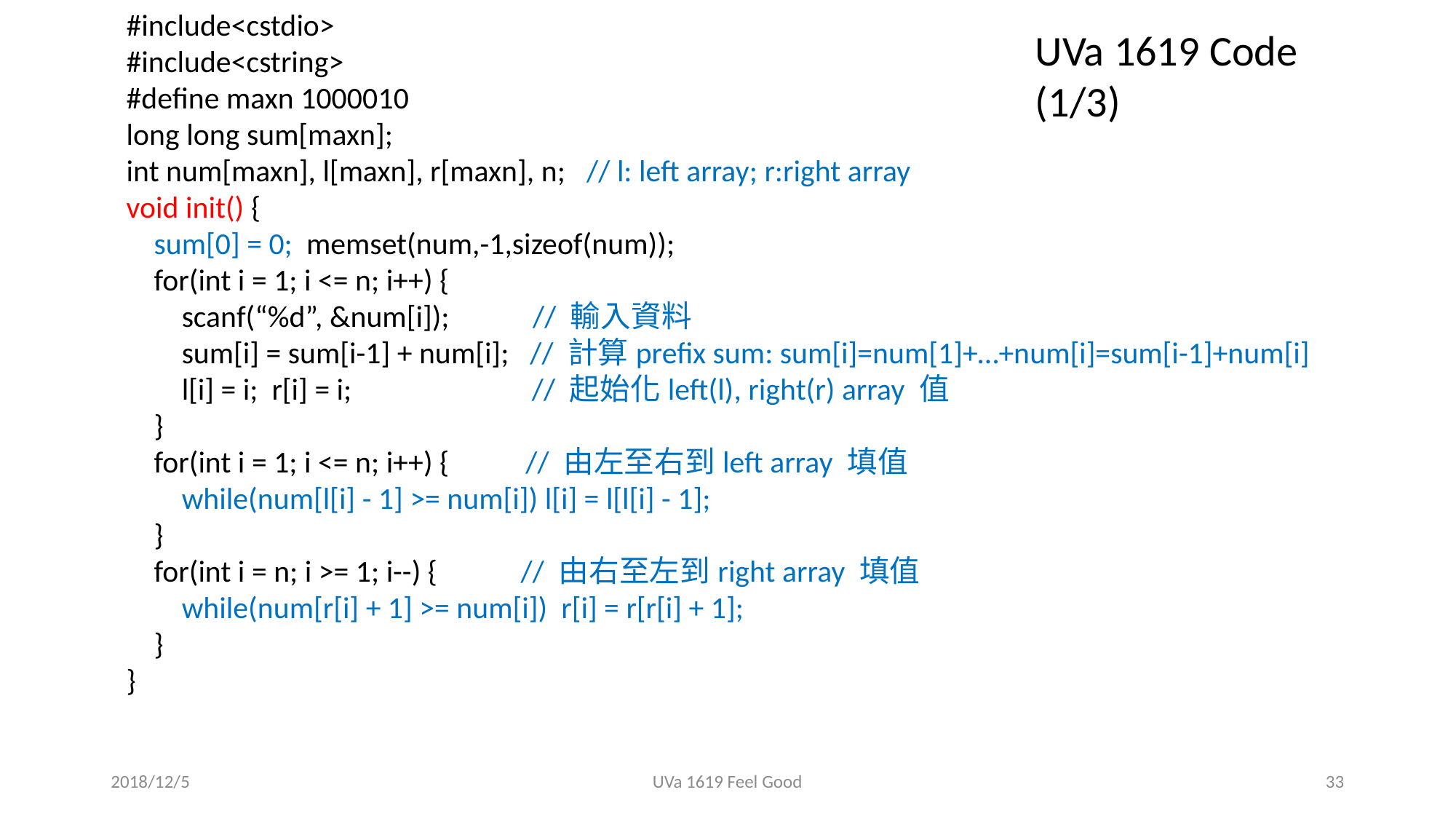

#include<cstdio>
#include<cstring>
#define maxn 1000010
long long sum[maxn];
int num[maxn], l[maxn], r[maxn], n;   // l: left array; r:right array
void init() {
    sum[0] = 0;  memset(num,-1,sizeof(num));
    for(int i = 1; i <= n; i++) {
        scanf(“%d”, &num[i]);            // 輸入資料
        sum[i] = sum[i-1] + num[i];   // 計算prefix sum: sum[i]=num[1]+…+num[i]=sum[i-1]+num[i]
        l[i] = i;  r[i] = i;                          // 起始化left(l), right(r) array 值
    }
    for(int i = 1; i <= n; i++) {           // 由左至右到left array 填值
        while(num[l[i] - 1] >= num[i]) l[i] = l[l[i] - 1];
    }
    for(int i = n; i >= 1; i--) {            // 由右至左到right array 填值
        while(num[r[i] + 1] >= num[i])  r[i] = r[r[i] + 1];
    }
}
UVa 1619 Code (1/3)
2018/12/5
UVa 1619 Feel Good
33